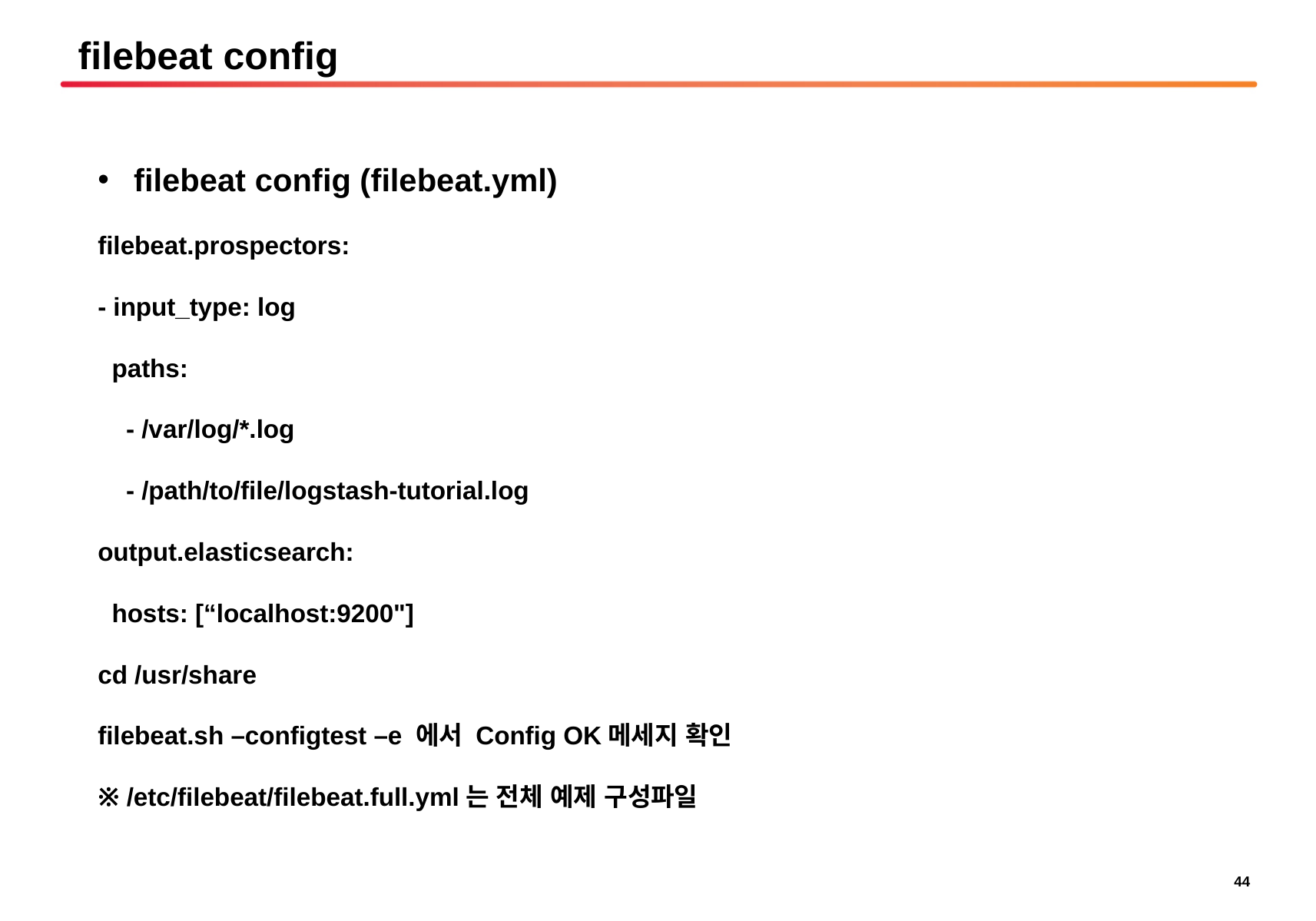

# filebeat config

 filebeat config (filebeat.yml)
filebeat.prospectors:
- input_type: log
  paths:
    - /var/log/*.log
    - /path/to/file/logstash-tutorial.log
output.elasticsearch:
  hosts: [“localhost:9200"]
cd /usr/share
filebeat.sh –configtest –e 에서 Config OK메세지 확인
※ /etc/filebeat/filebeat.full.yml는 전체 예제 구성파일